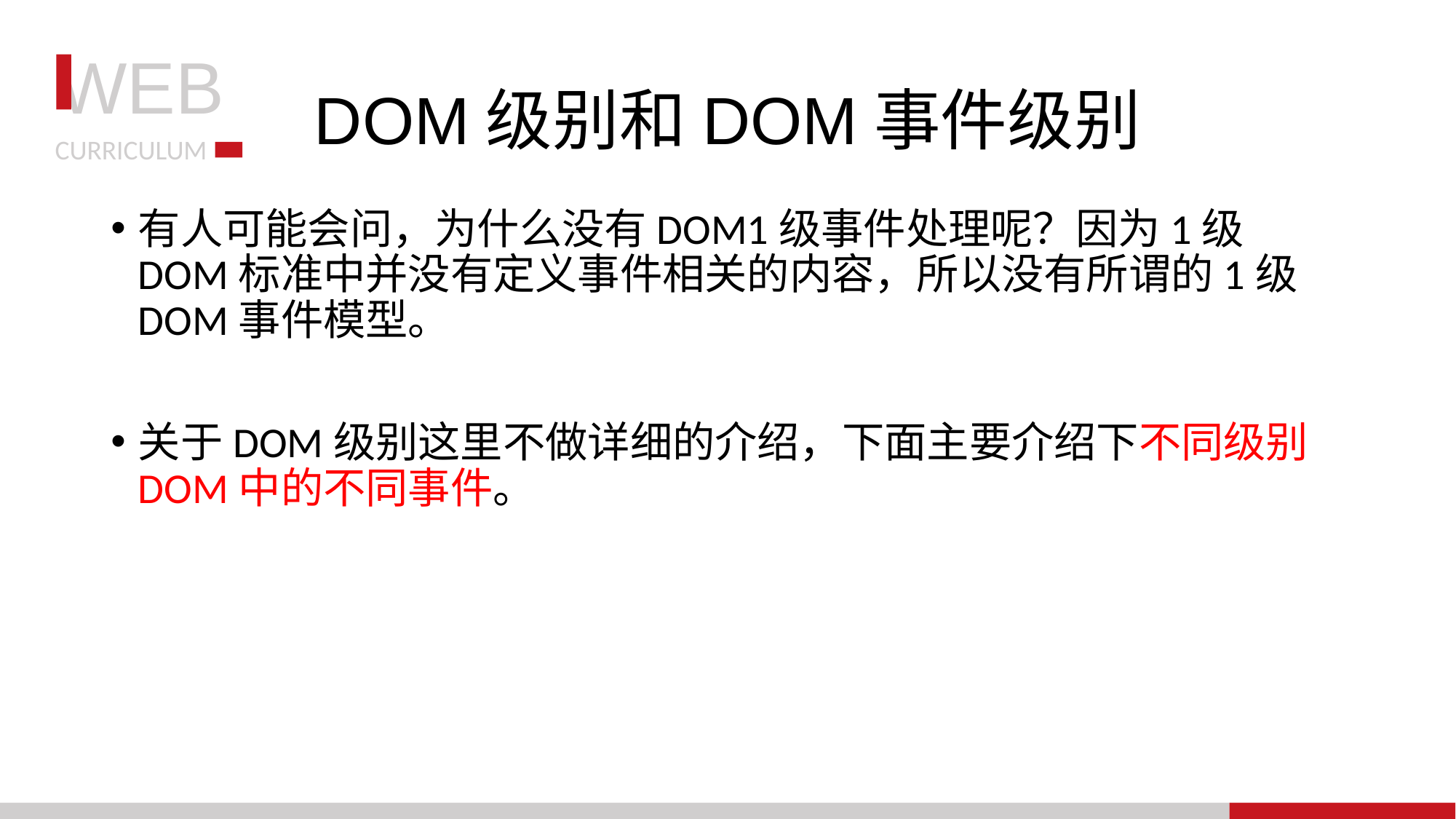

# DOM级别和DOM事件级别
有人可能会问，为什么没有DOM1级事件处理呢？因为1级DOM标准中并没有定义事件相关的内容，所以没有所谓的1级DOM事件模型。

关于DOM级别这里不做详细的介绍，下面主要介绍下不同级别DOM中的不同事件。